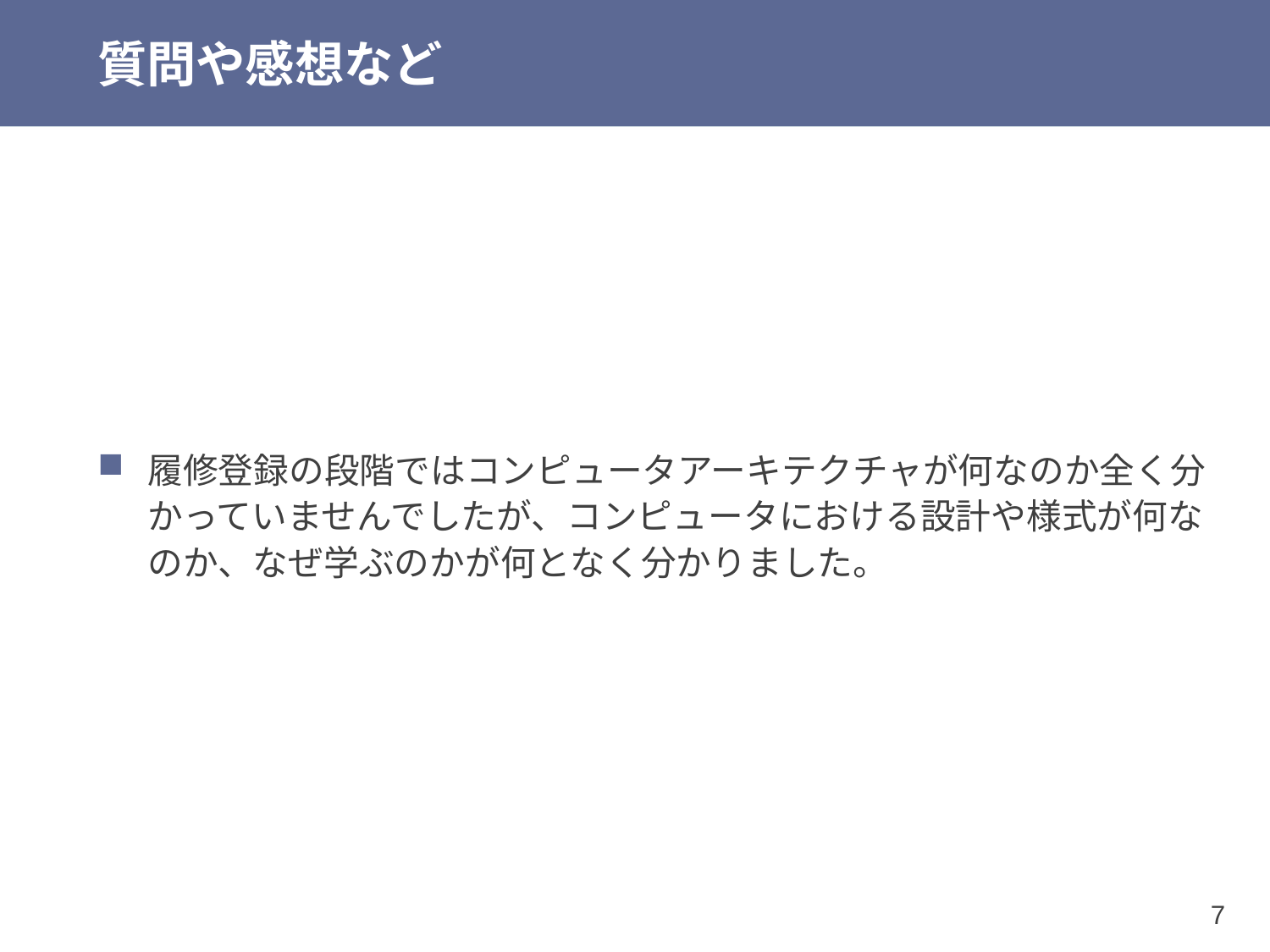

# 質問や感想など
履修登録の段階ではコンピュータアーキテクチャが何なのか全く分かっていませんでしたが、コンピュータにおける設計や様式が何なのか、なぜ学ぶのかが何となく分かりました。